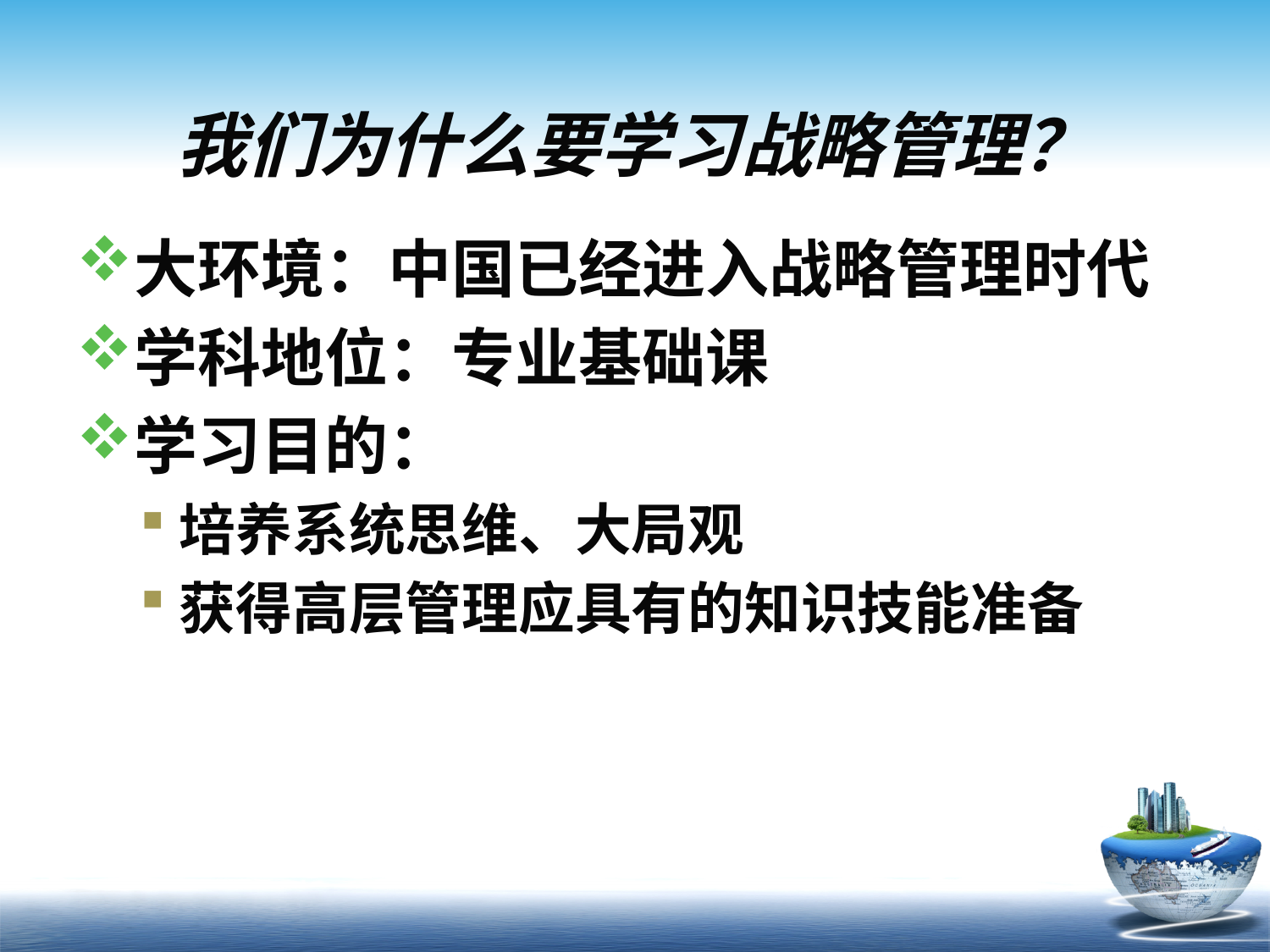

# 我们为什么要学习战略管理？
大环境：中国已经进入战略管理时代
学科地位：专业基础课
学习目的：
培养系统思维、大局观
获得高层管理应具有的知识技能准备